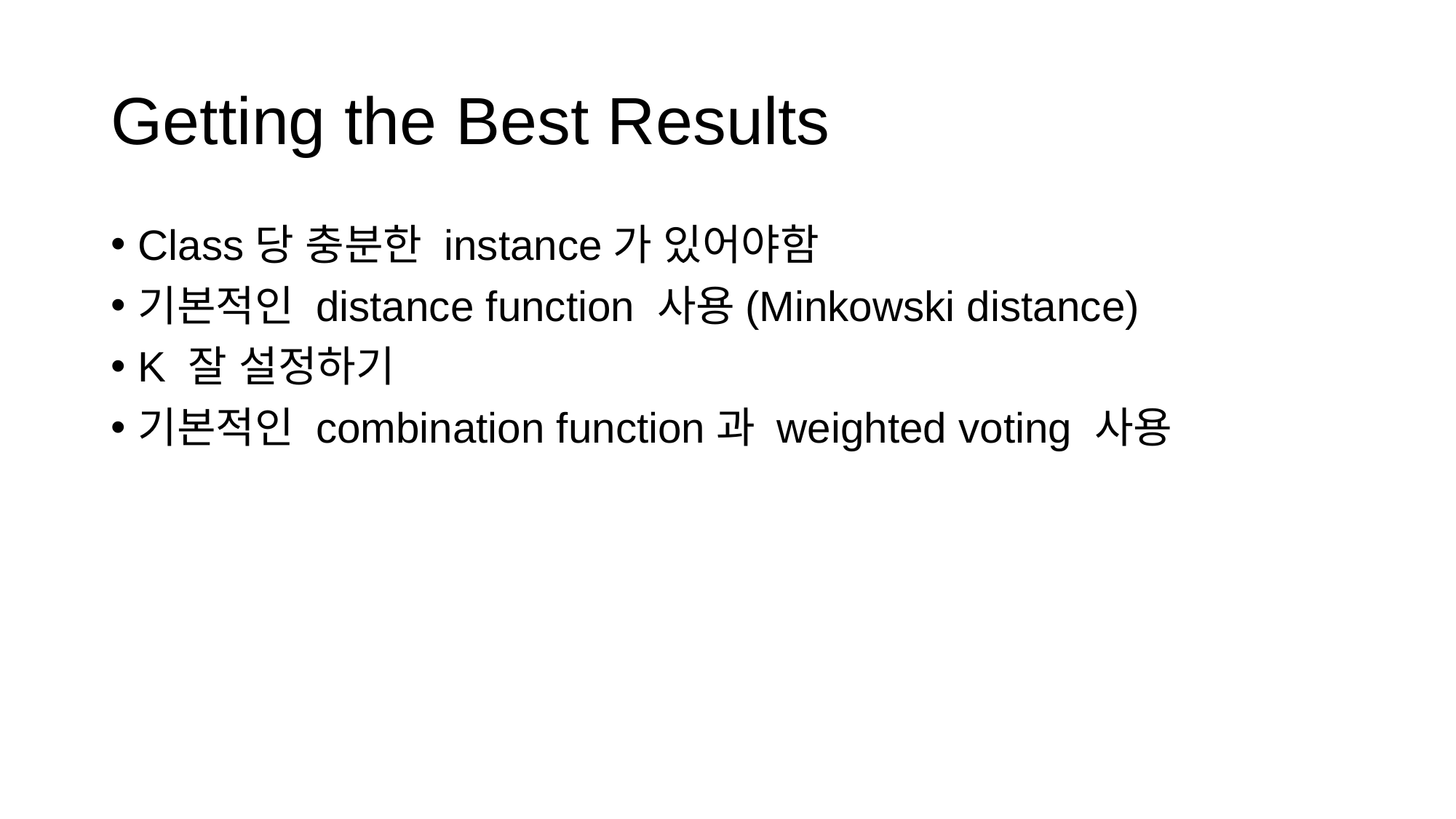

# Getting the Best Results
Class당 충분한 instance가 있어야함
기본적인 distance function 사용(Minkowski distance)
K 잘 설정하기
기본적인 combination function과 weighted voting 사용